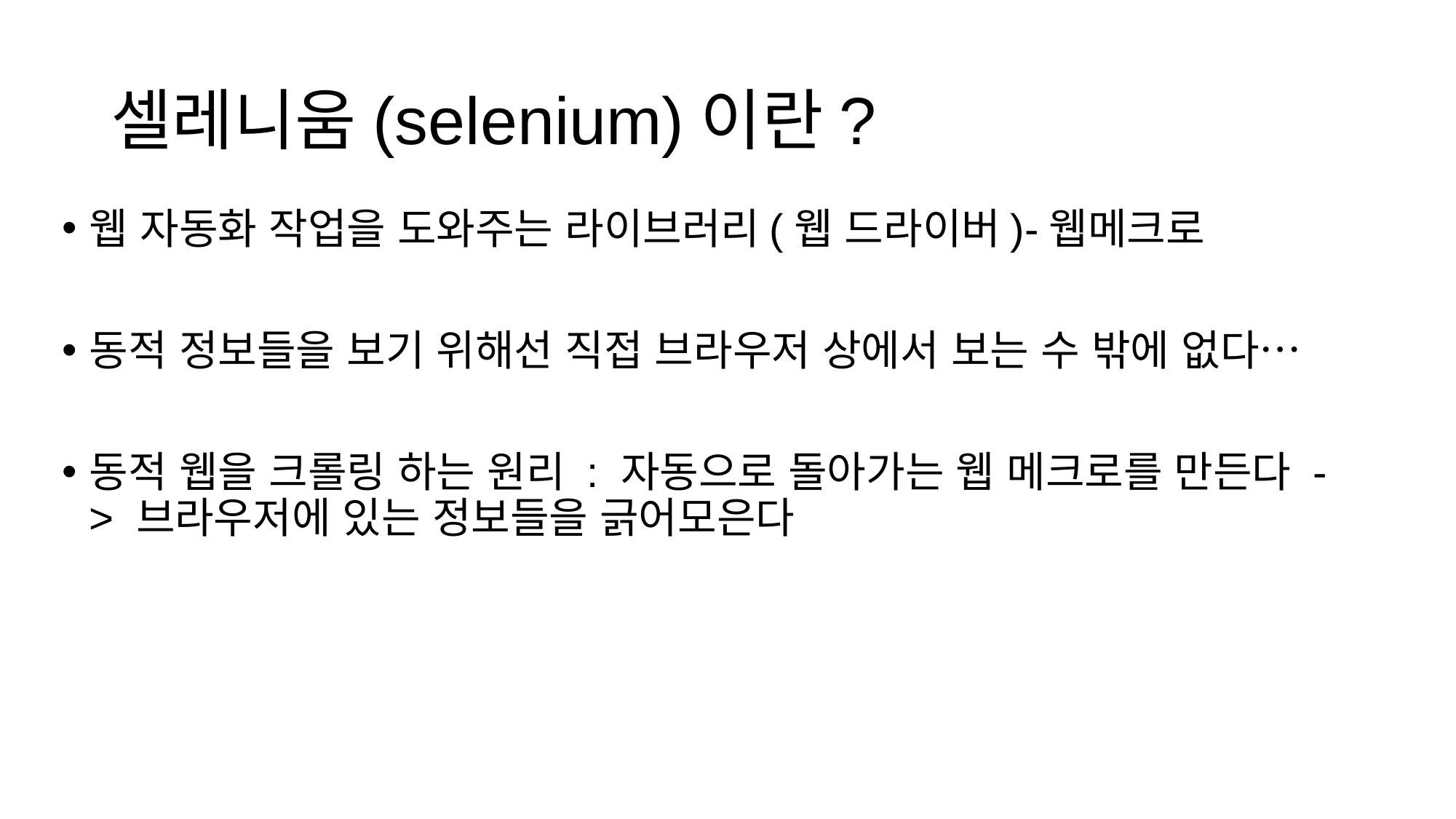

# 셀레니움(selenium)이란?
웹 자동화 작업을 도와주는 라이브러리(웹 드라이버)-웹메크로

동적 정보들을 보기 위해선 직접 브라우저 상에서 보는 수 밖에 없다…

동적 웹을 크롤링 하는 원리 : 자동으로 돌아가는 웹 메크로를 만든다 -> 브라우저에 있는 정보들을 긁어모은다